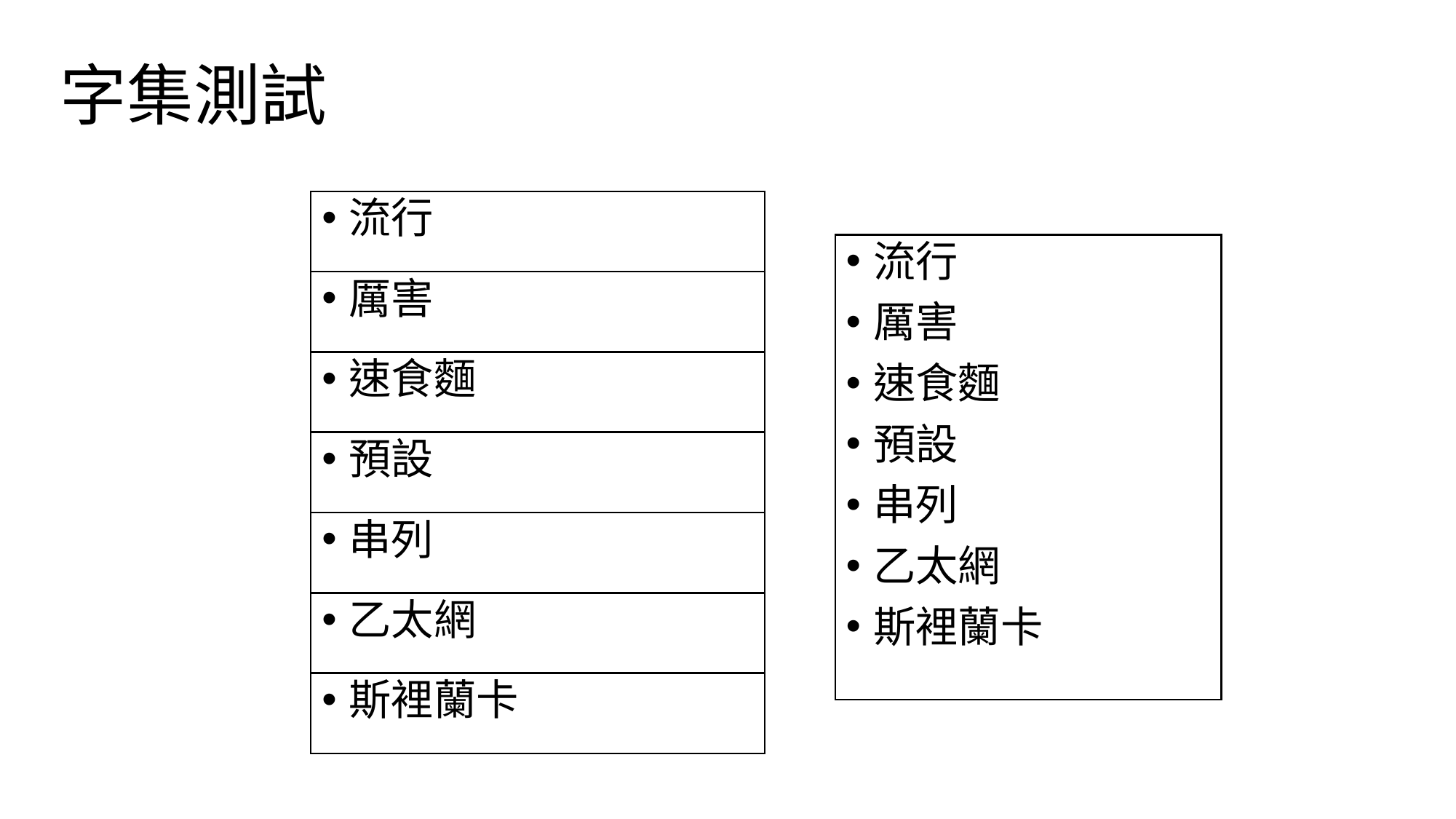

# 字集測試
流行
流行
厲害
速食麵
預設
串列
乙太網
斯裡蘭卡

厲害
速食麵
預設
串列

乙太網
斯裡蘭卡